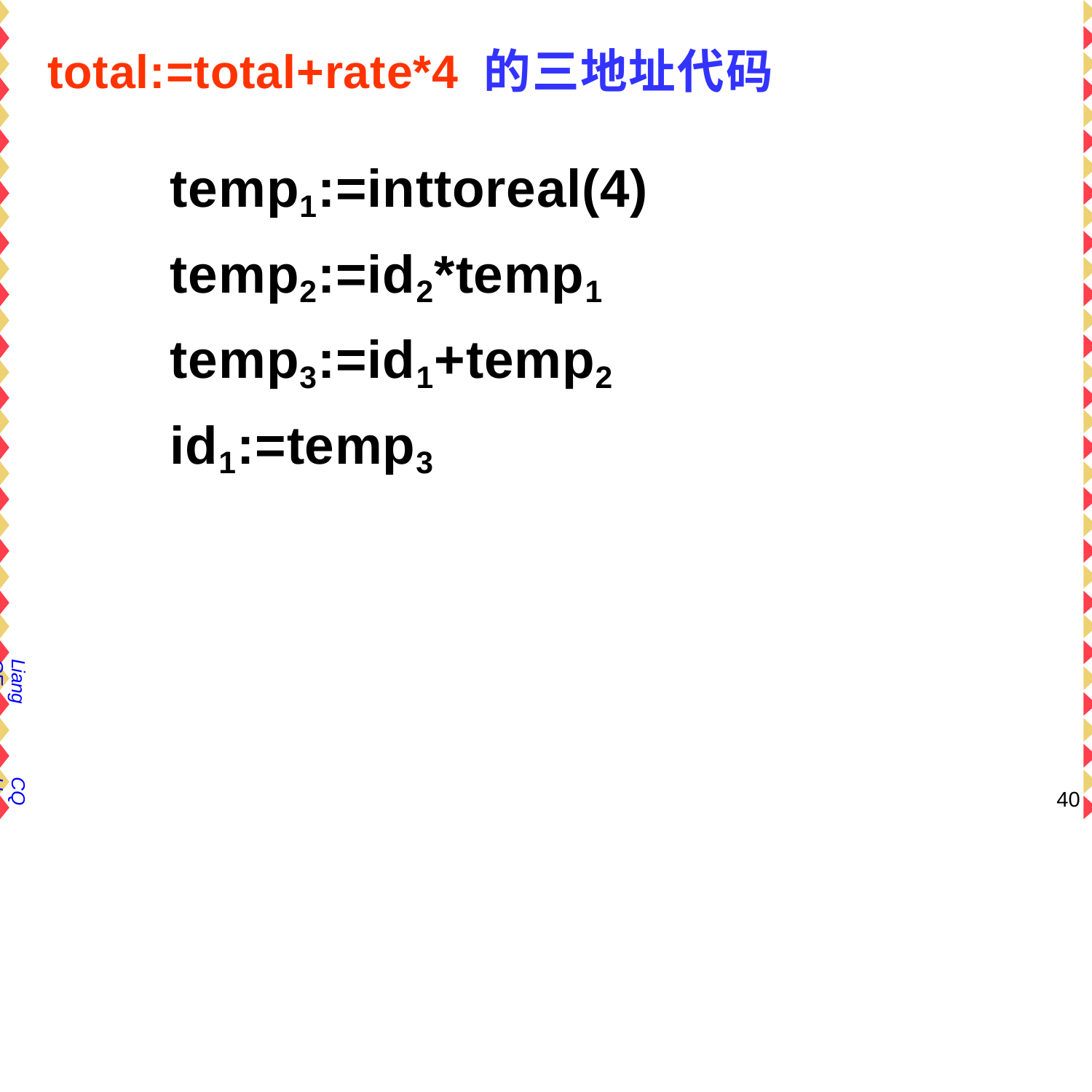

# total:=total+rate*4 的三地址代码
temp1:=inttoreal(4)  temp2:=id2*temp1  temp3:=id1+temp2  id1:=temp3
Liang GE
CQU
40